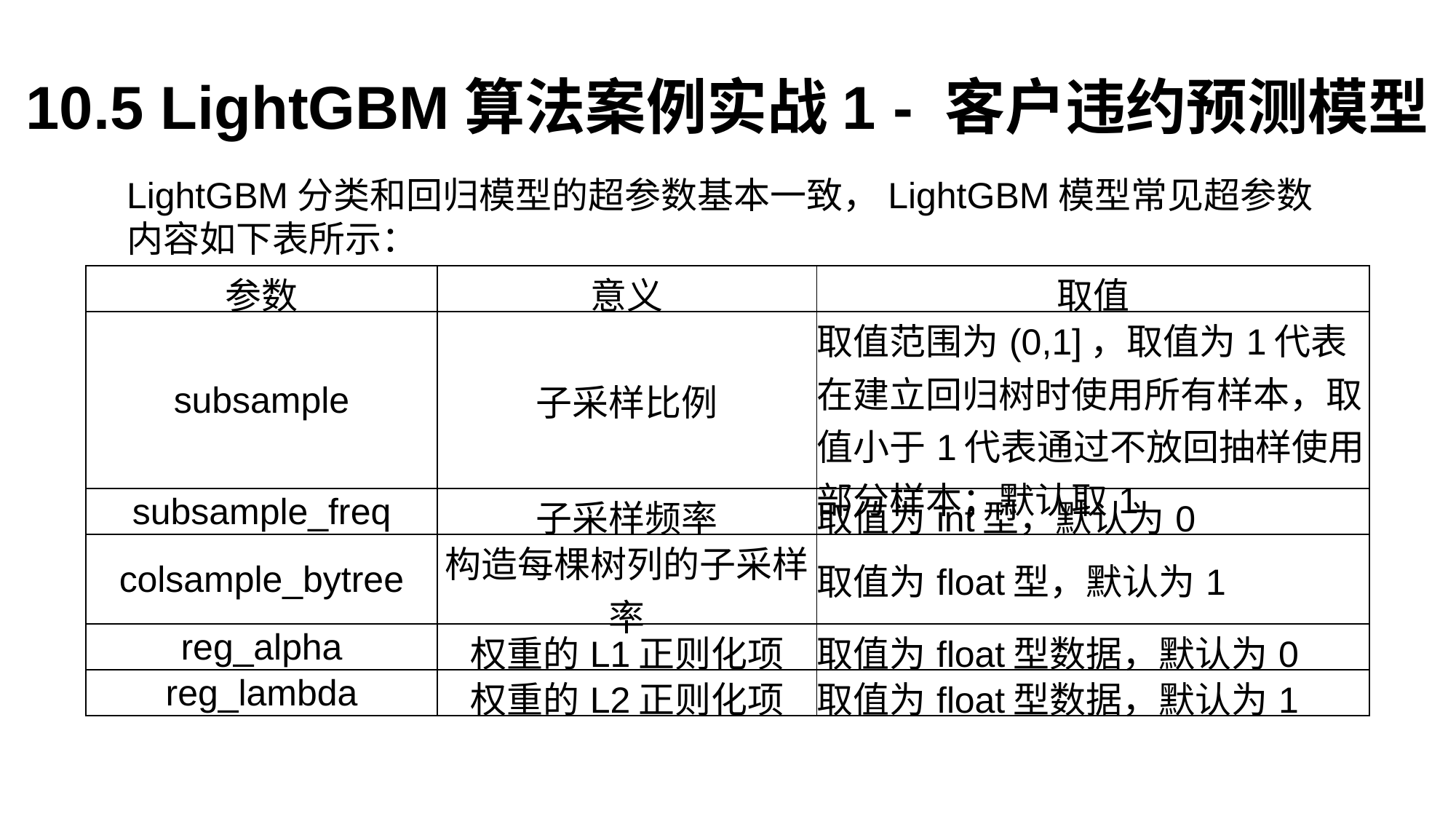

10.5 LightGBM算法案例实战1 - 客户违约预测模型
LightGBM分类和回归模型的超参数基本一致，LightGBM模型常见超参数内容如下表所示：
| 参数 | 意义 | 取值 |
| --- | --- | --- |
| subsample | 子采样比例 | 取值范围为(0,1]，取值为1代表在建立回归树时使用所有样本，取值小于1代表通过不放回抽样使用部分样本；默认取1 |
| subsample\_freq | 子采样频率 | 取值为int型，默认为0 |
| colsample\_bytree | 构造每棵树列的子采样率 | 取值为float型，默认为1 |
| reg\_alpha | 权重的L1正则化项 | 取值为float型数据，默认为0 |
| reg\_lambda | 权重的L2正则化项 | 取值为float型数据，默认为1 |